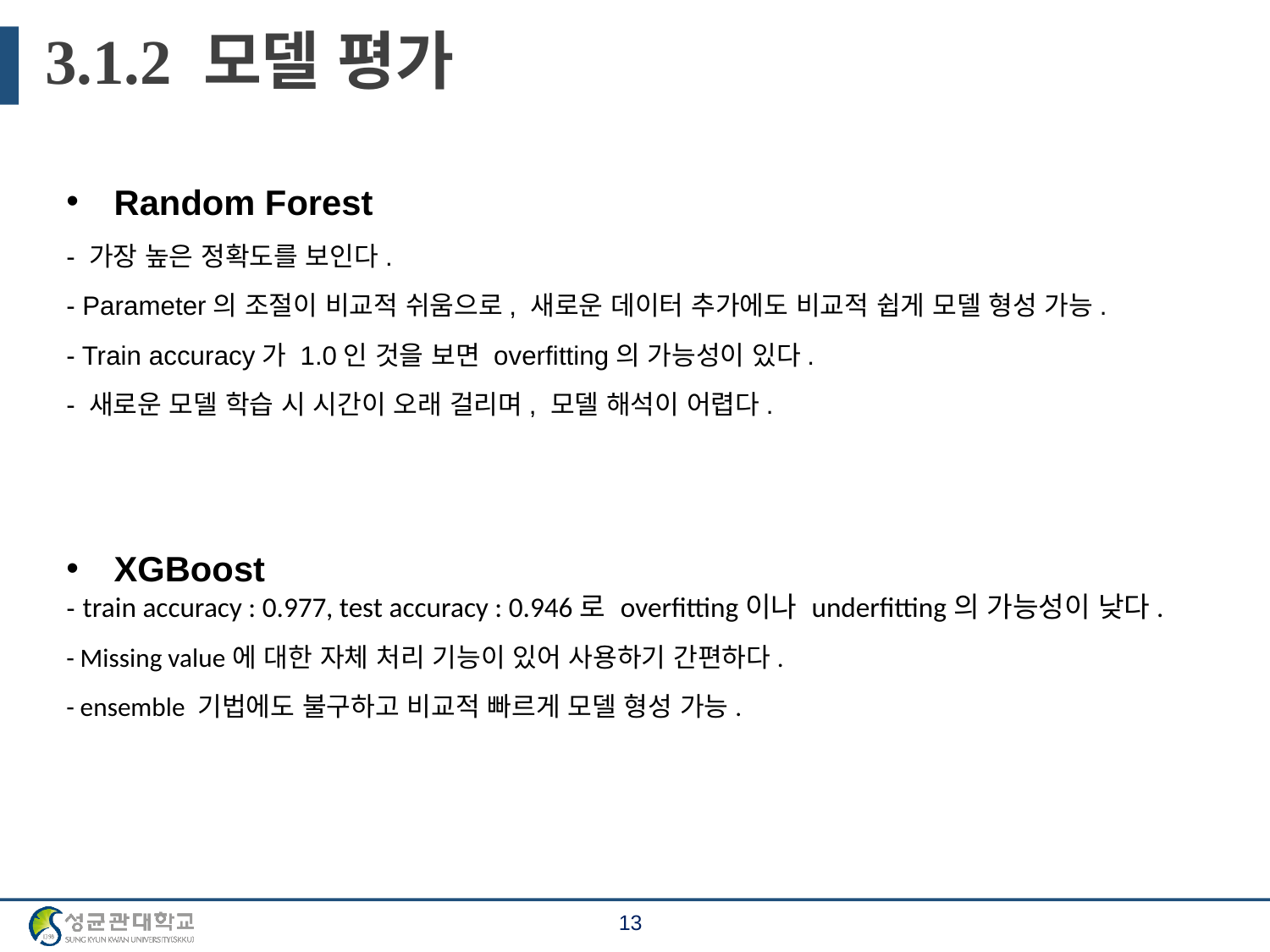

# 3.1.2 모델 평가
Random Forest
- 가장 높은 정확도를 보인다.
- Parameter의 조절이 비교적 쉬움으로, 새로운 데이터 추가에도 비교적 쉽게 모델 형성 가능.
- Train accuracy가 1.0인 것을 보면 overfitting의 가능성이 있다.
- 새로운 모델 학습 시 시간이 오래 걸리며, 모델 해석이 어렵다.
XGBoost
- train accuracy : 0.977, test accuracy : 0.946로 overfitting이나 underfitting의 가능성이 낮다.
- Missing value에 대한 자체 처리 기능이 있어 사용하기 간편하다.
- ensemble 기법에도 불구하고 비교적 빠르게 모델 형성 가능.